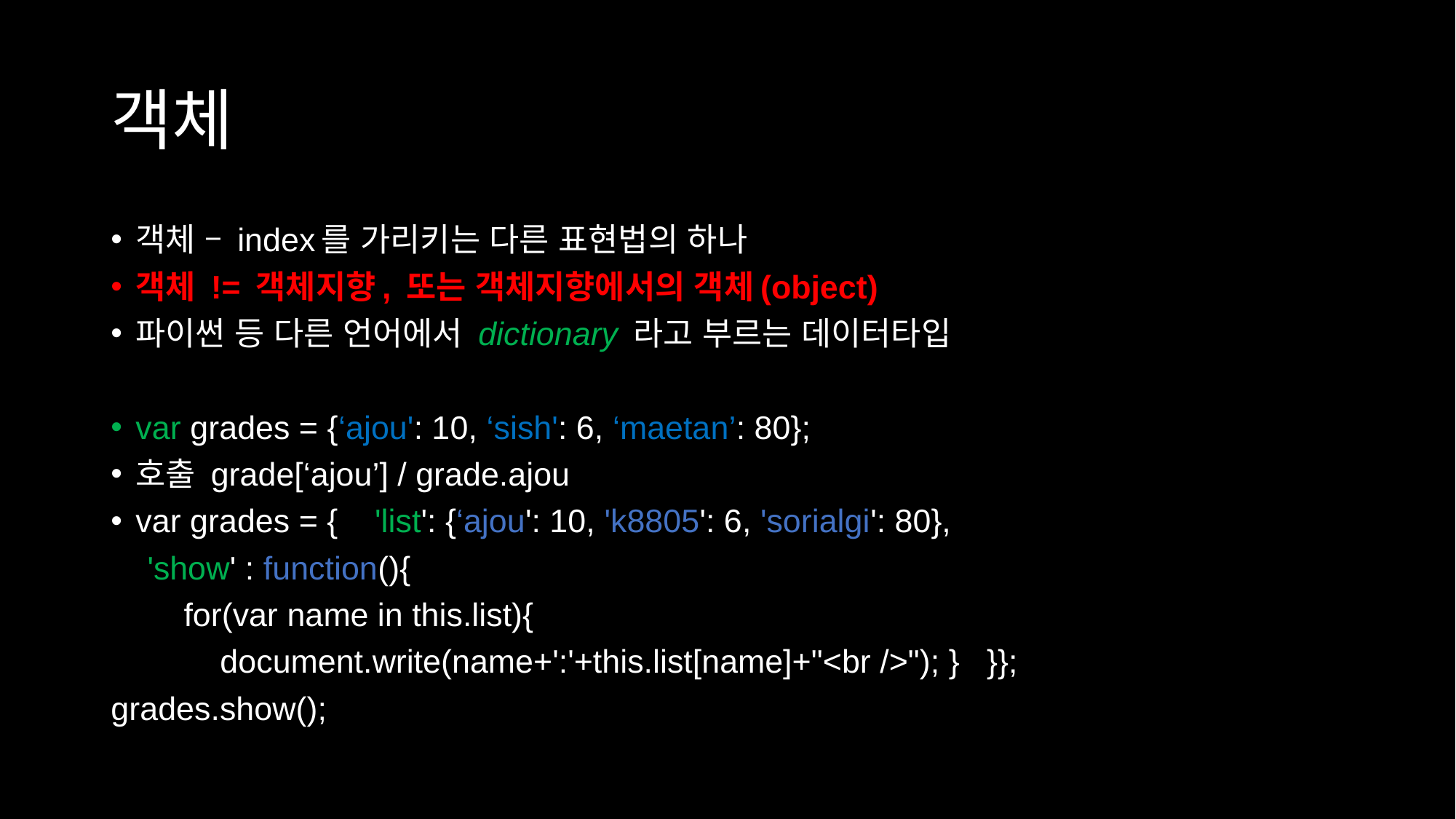

# 객체
객체 – index를 가리키는 다른 표현법의 하나
객체 != 객체지향, 또는 객체지향에서의 객체(object)
파이썬 등 다른 언어에서 dictionary 라고 부르는 데이터타입

var grades = {‘ajou': 10, ‘sish': 6, ‘maetan’: 80};
호출 grade[‘ajou’] / grade.ajou
var grades = {    'list': {‘ajou': 10, 'k8805': 6, 'sorialgi': 80},
    'show' : function(){
        for(var name in this.list){
            document.write(name+':'+this.list[name]+"<br />"); }   }};
grades.show();